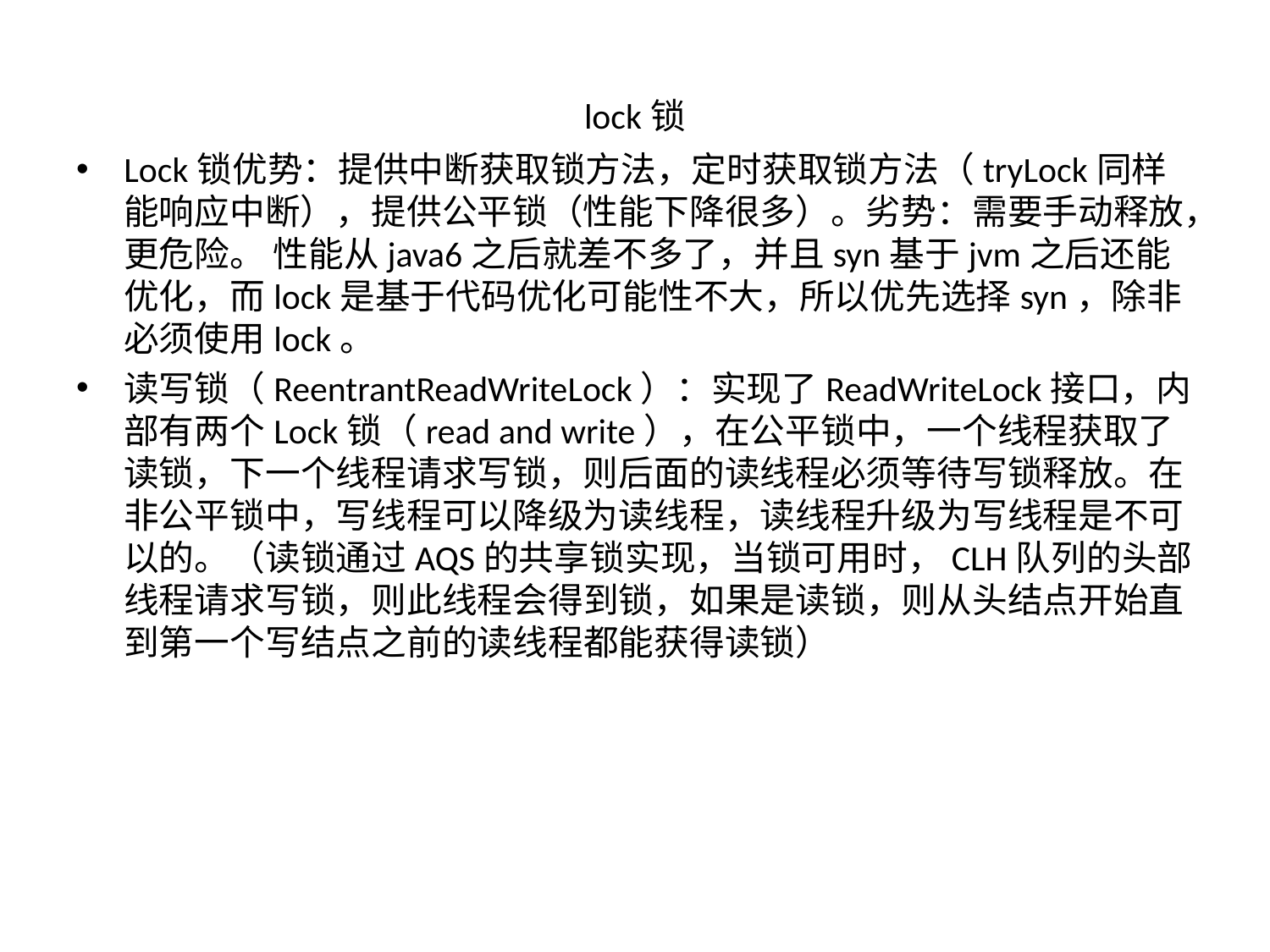

lock锁
Lock锁优势：提供中断获取锁方法，定时获取锁方法（tryLock同样能响应中断），提供公平锁（性能下降很多）。劣势：需要手动释放，更危险。 性能从java6之后就差不多了，并且syn基于jvm之后还能优化，而lock是基于代码优化可能性不大，所以优先选择syn，除非必须使用lock。
读写锁（ReentrantReadWriteLock）：实现了ReadWriteLock接口，内部有两个Lock锁（read and write），在公平锁中，一个线程获取了读锁，下一个线程请求写锁，则后面的读线程必须等待写锁释放。在非公平锁中，写线程可以降级为读线程，读线程升级为写线程是不可以的。（读锁通过AQS的共享锁实现，当锁可用时，CLH队列的头部线程请求写锁，则此线程会得到锁，如果是读锁，则从头结点开始直到第一个写结点之前的读线程都能获得读锁）